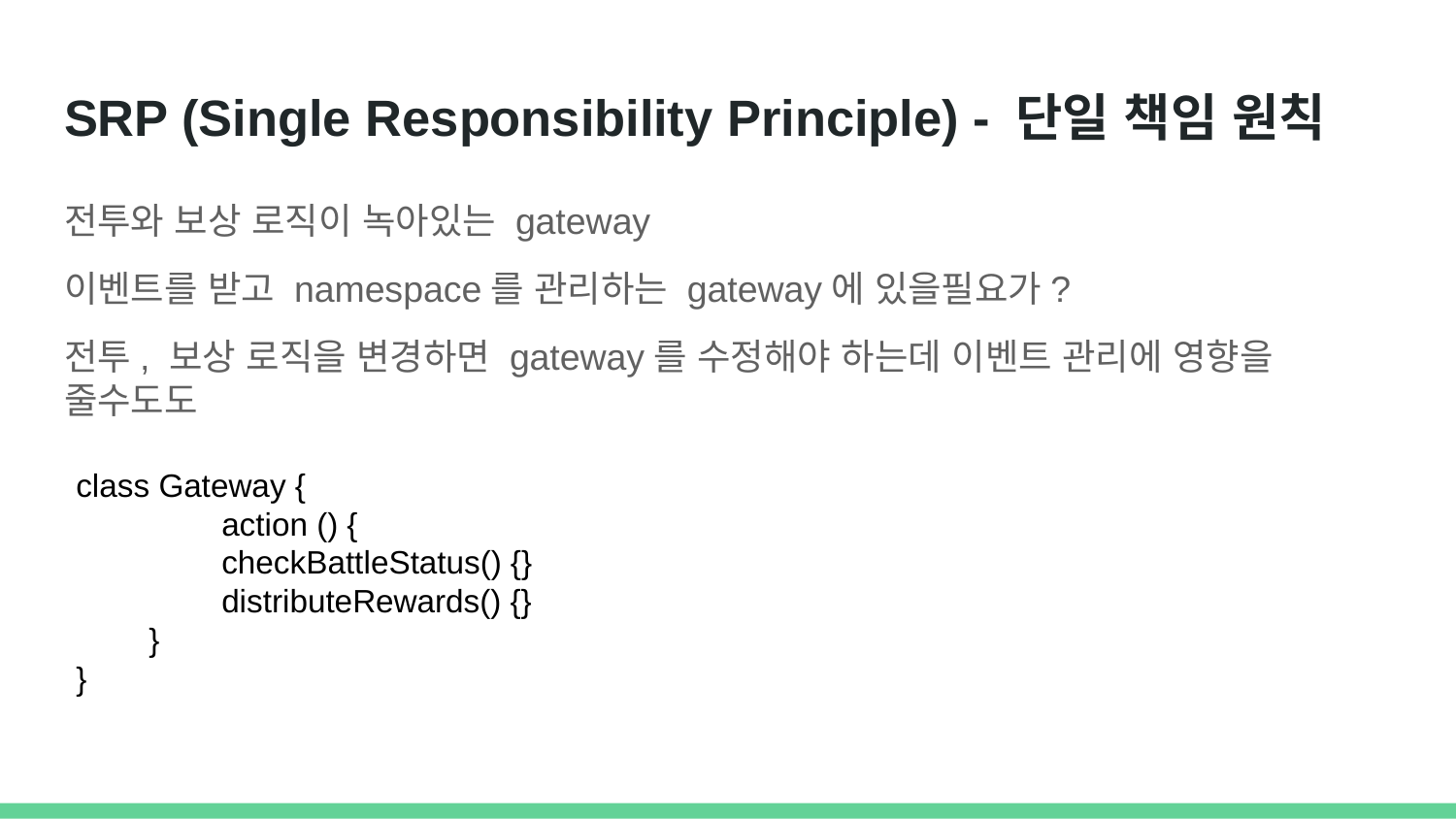

# SRP (Single Responsibility Principle) - 단일 책임 원칙
전투와 보상 로직이 녹아있는 gateway
이벤트를 받고 namespace를 관리하는 gateway에 있을필요가?
전투, 보상 로직을 변경하면 gateway를 수정해야 하는데 이벤트 관리에 영향을 줄수도도
class Gateway {
	action () {
checkBattleStatus() {}
distributeRewards() {}
}
}